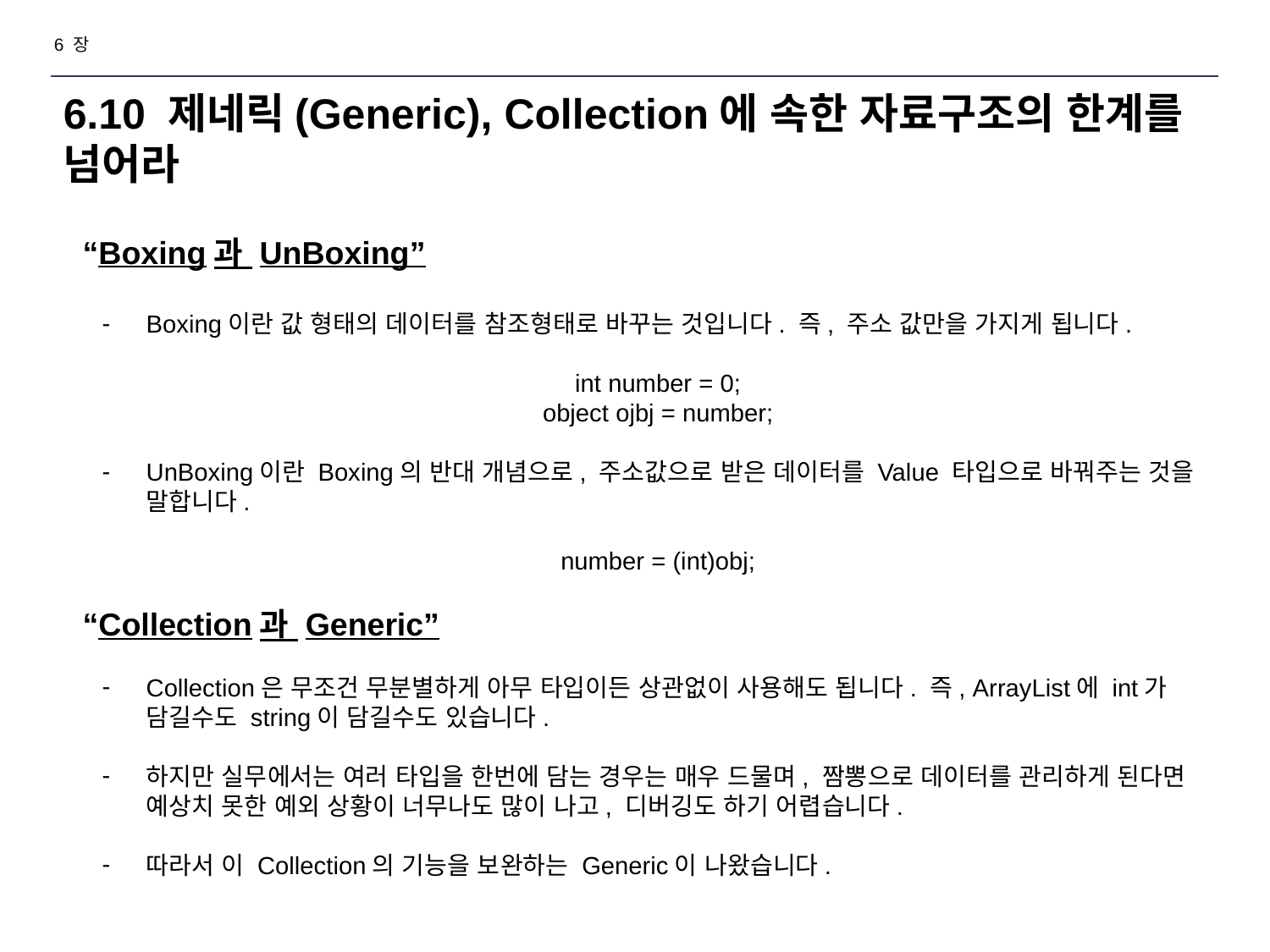

6 장
# 6.10 제네릭(Generic), Collection에 속한 자료구조의 한계를 넘어라
“Boxing과 UnBoxing”

Boxing이란 값 형태의 데이터를 참조형태로 바꾸는 것입니다. 즉, 주소 값만을 가지게 됩니다.

int number = 0;
object ojbj = number;

UnBoxing이란 Boxing의 반대 개념으로, 주소값으로 받은 데이터를 Value 타입으로 바꿔주는 것을 말합니다.

number = (int)obj;

“Collection과 Generic”

Collection은 무조건 무분별하게 아무 타입이든 상관없이 사용해도 됩니다. 즉, ArrayList에 int가 담길수도 string이 담길수도 있습니다.

하지만 실무에서는 여러 타입을 한번에 담는 경우는 매우 드물며, 짬뽕으로 데이터를 관리하게 된다면 예상치 못한 예외 상황이 너무나도 많이 나고, 디버깅도 하기 어렵습니다.

따라서 이 Collection의 기능을 보완하는 Generic이 나왔습니다.